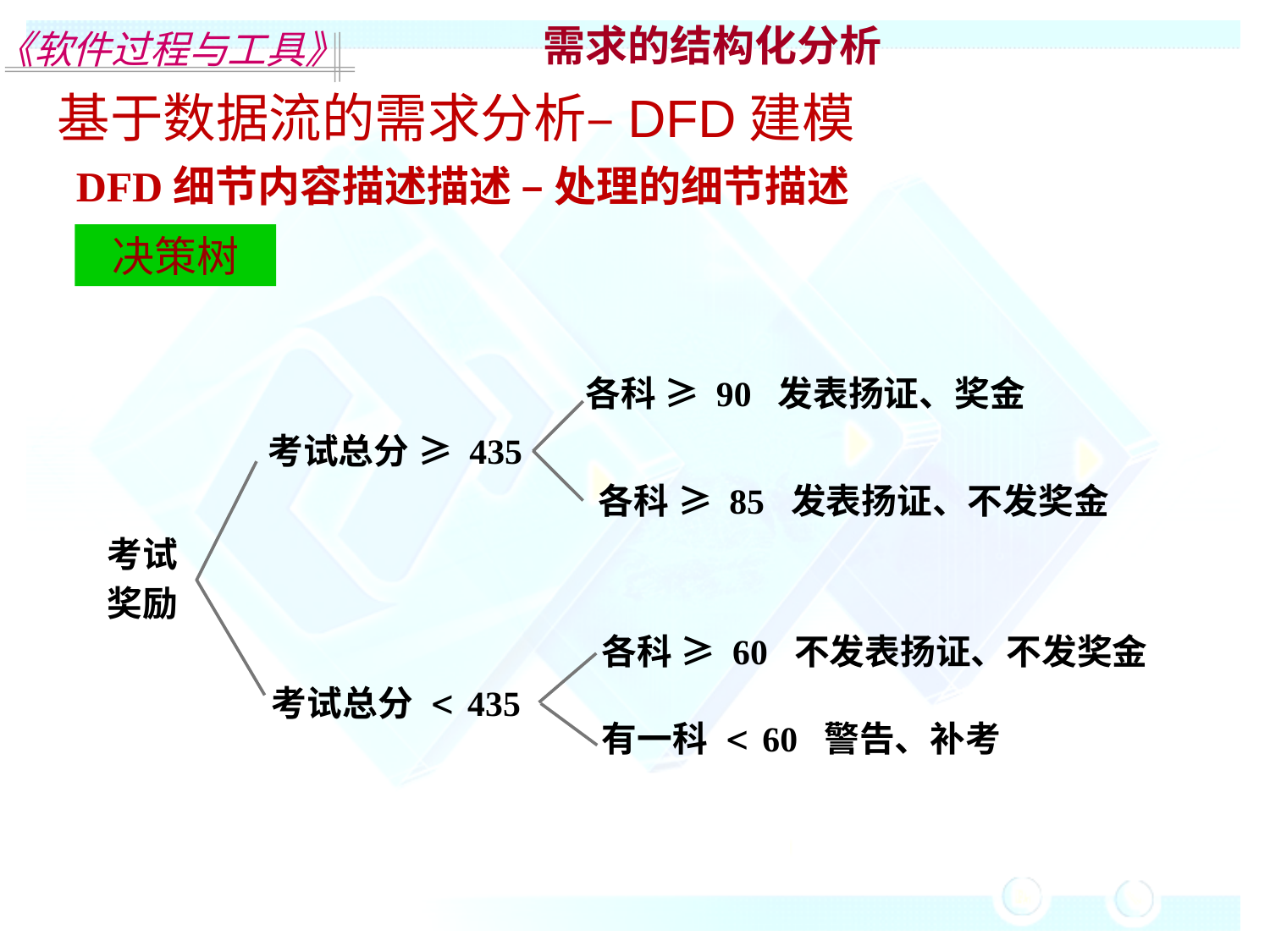

需求的结构化分析
基于数据流的需求分析–DFD建模
DFD细节内容描述描述 – 处理的细节描述
决策树
各科 ≥ 90  发表扬证、奖金

考试总分 ≥ 435

 各科 ≥ 85  发表扬证、不发奖金
考试
奖励

各科 ≥ 60  不发表扬证、不发奖金

考试总分 < 435

有一科 < 60  警告、补考